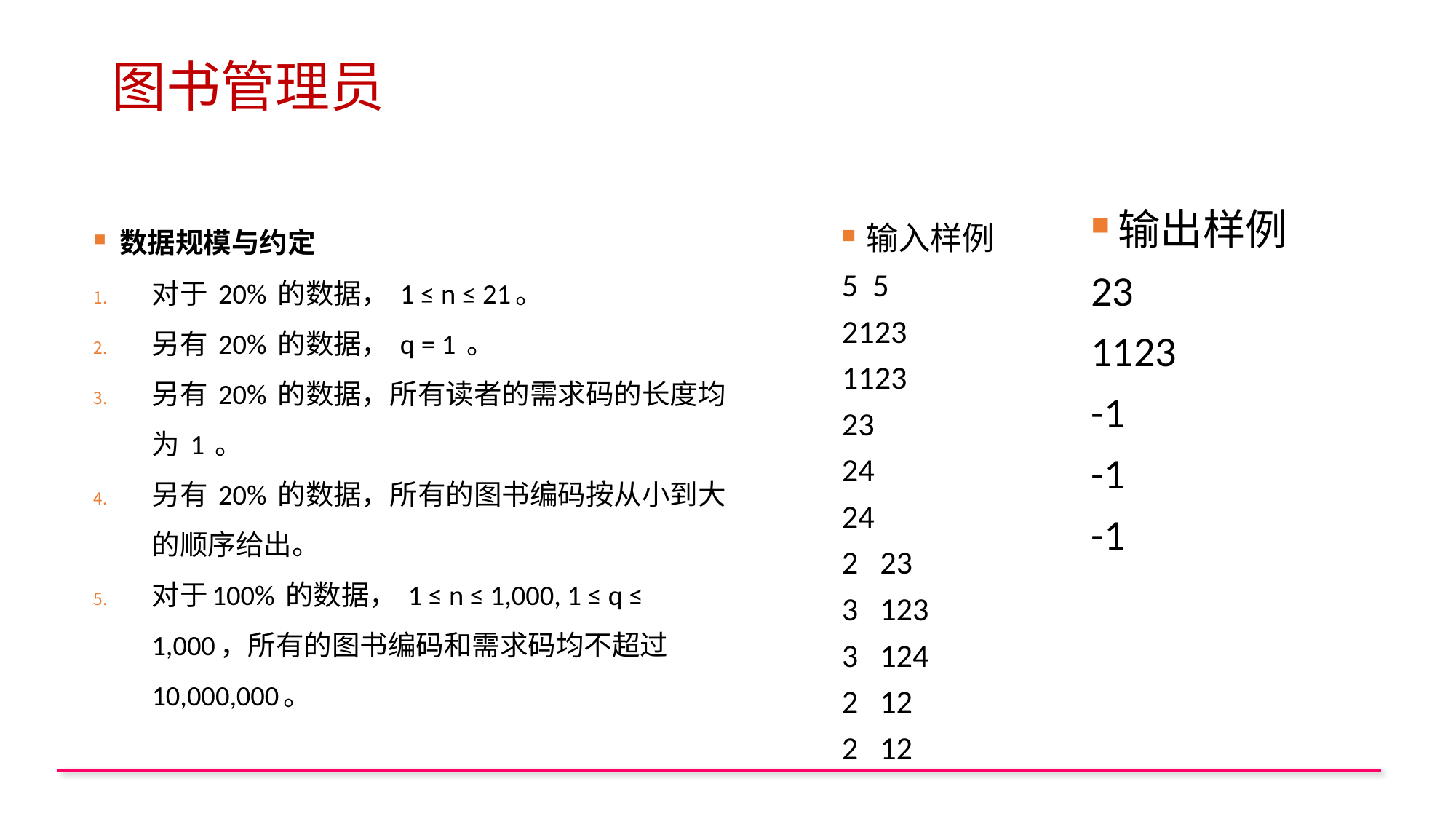

# 图书管理员
数据规模与约定
对于 20% 的数据， 1 ≤ n ≤ 21。
另有 20% 的数据， q = 1 。
另有 20% 的数据，所有读者的需求码的长度均为 1 。
另有 20% 的数据，所有的图书编码按从小到大的顺序给出。
对于100% 的数据， 1 ≤ n ≤ 1,000, 1 ≤ q ≤ 1,000，所有的图书编码和需求码均不超过 10,000,000。

输出样例
23
1123
-1
-1
-1
输入样例
5  5
2123
1123
23
24
24
2   23
3   123
3   124
2   12
2   12